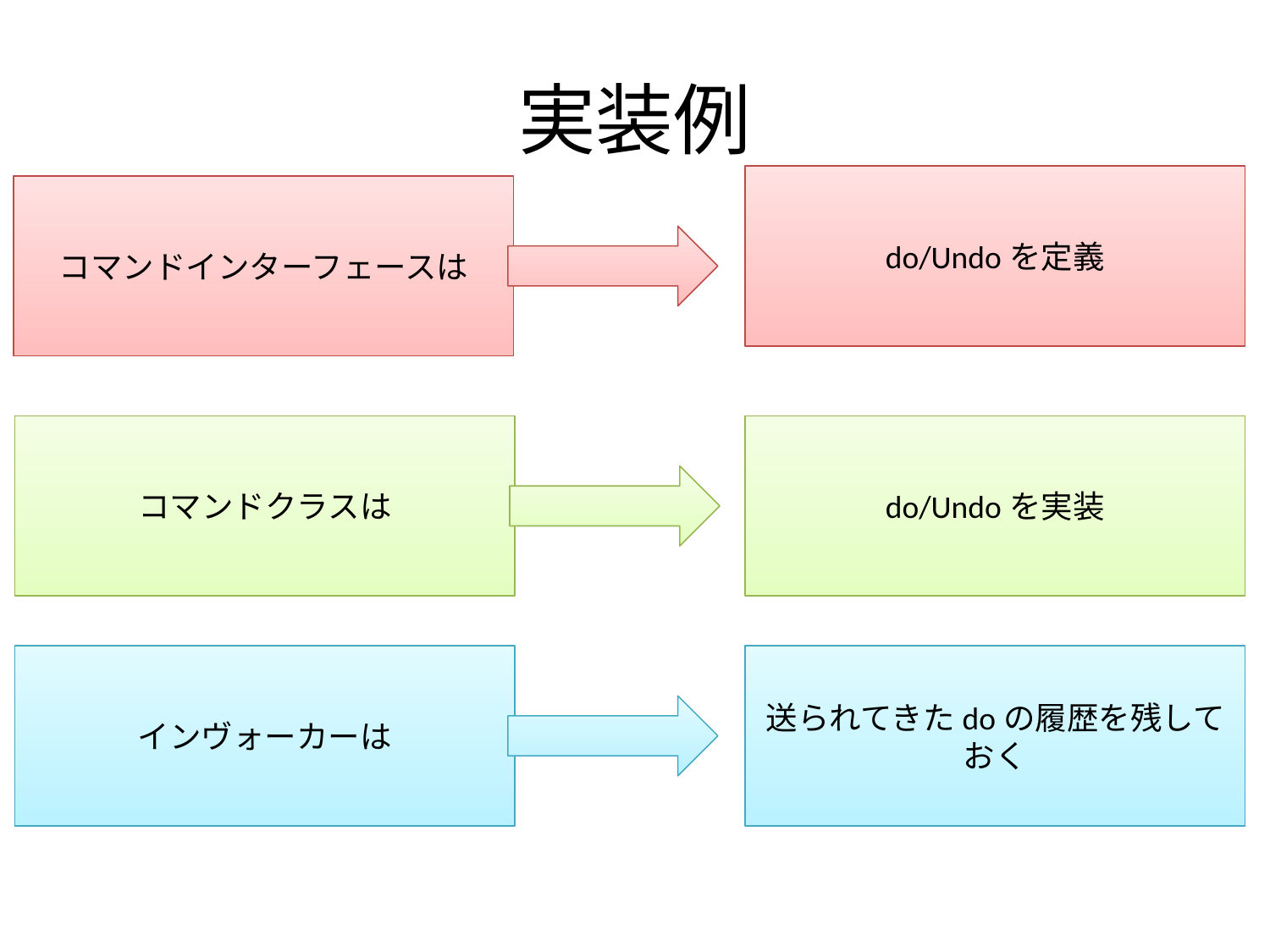

# 実装例
do/Undoを定義
コマンドインターフェースは

コマンドクラスは
do/Undoを実装

インヴォーカーは
送られてきたdoの履歴を残しておく